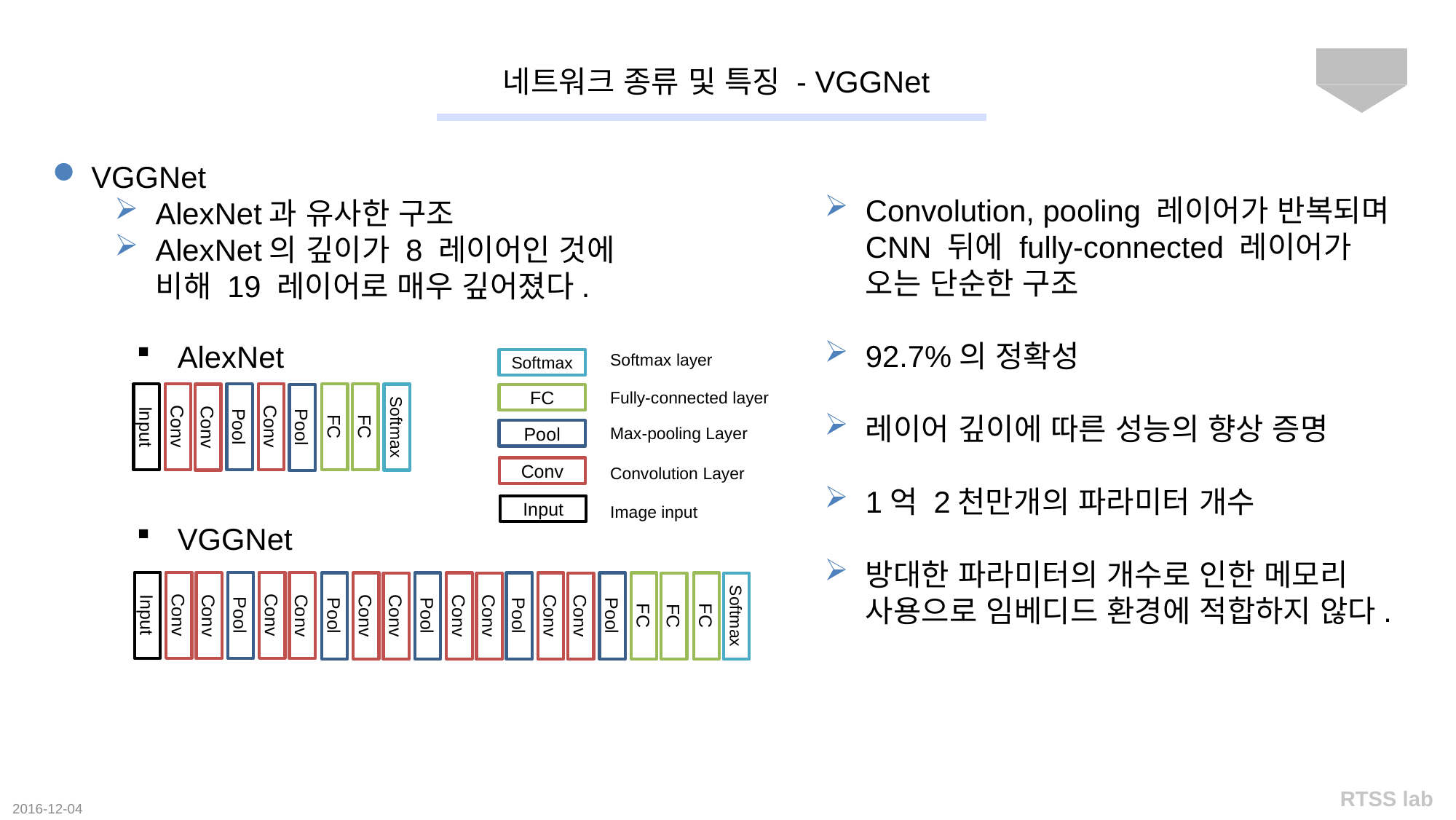

# 네트워크 종류 및 특징 - VGGNet
14
VGGNet
AlexNet과 유사한 구조
AlexNet의 깊이가 8 레이어인 것에 비해 19 레이어로 매우 깊어졌다.
Convolution, pooling 레이어가 반복되며 CNN 뒤에 fully-connected 레이어가 오는 단순한 구조

92.7%의 정확성

레이어 깊이에 따른 성능의 향상 증명

1억 2천만개의 파라미터 개수

방대한 파라미터의 개수로 인한 메모리 사용으로 임베디드 환경에 적합하지 않다.
AlexNet

VGGNet
Softmax layer
Softmax
Fully-connected layer
Input
Conv
Pool
Conv
FC
FC
Conv
Softmax
Pool
FC
Max-pooling Layer
Pool
Conv
Convolution Layer
Input
Image input
Input
Conv
Pool
Conv
Conv
Conv
Pool
Conv
Pool
Conv
Pool
Conv
Pool
FC
FC
Conv
Conv
Conv
FC
Softmax
RTSS lab
2016-12-04